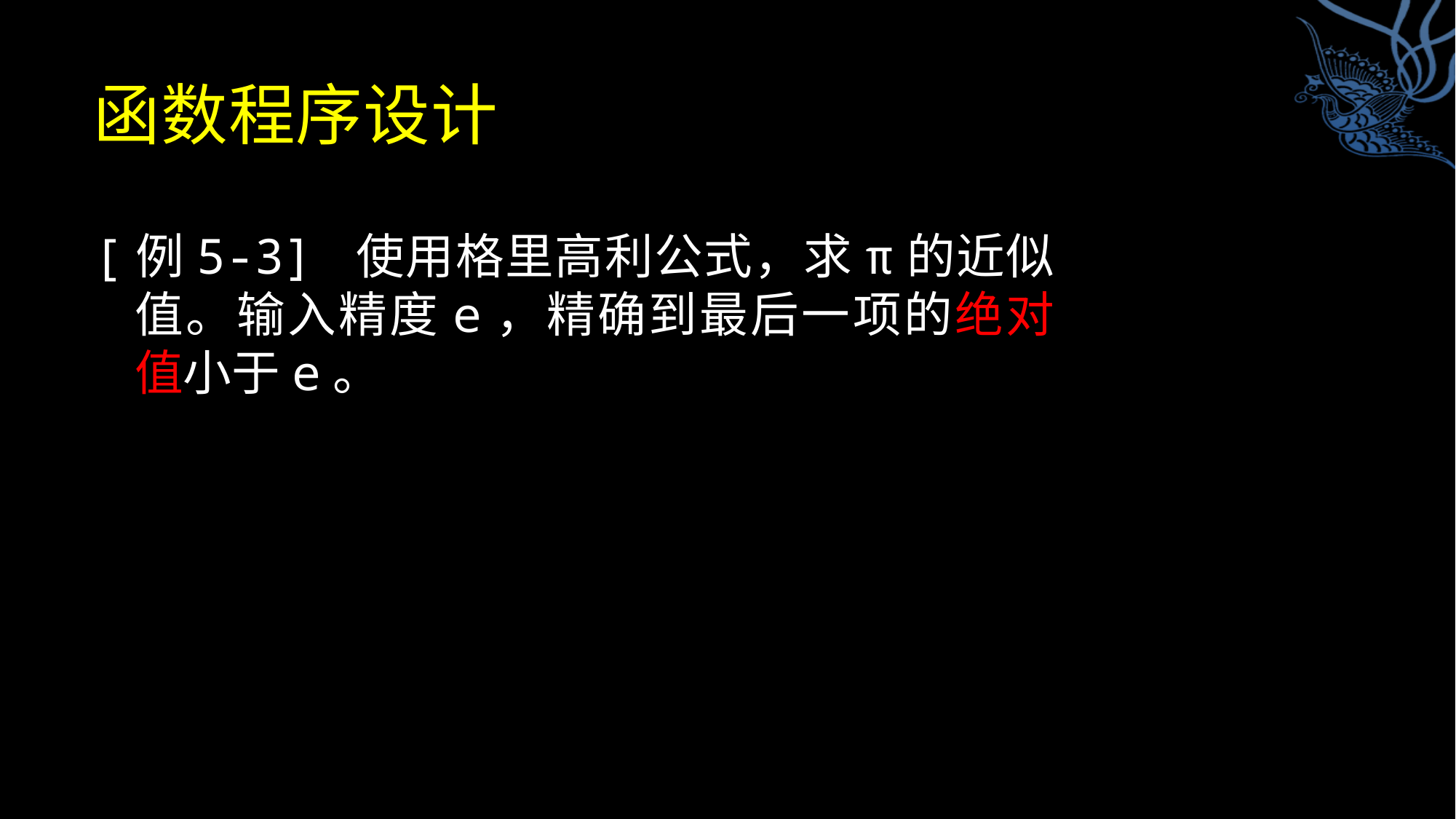

# 函数程序设计
[例5-3] 使用格里高利公式，求π的近似值。输入精度e，精确到最后一项的绝对值小于e。